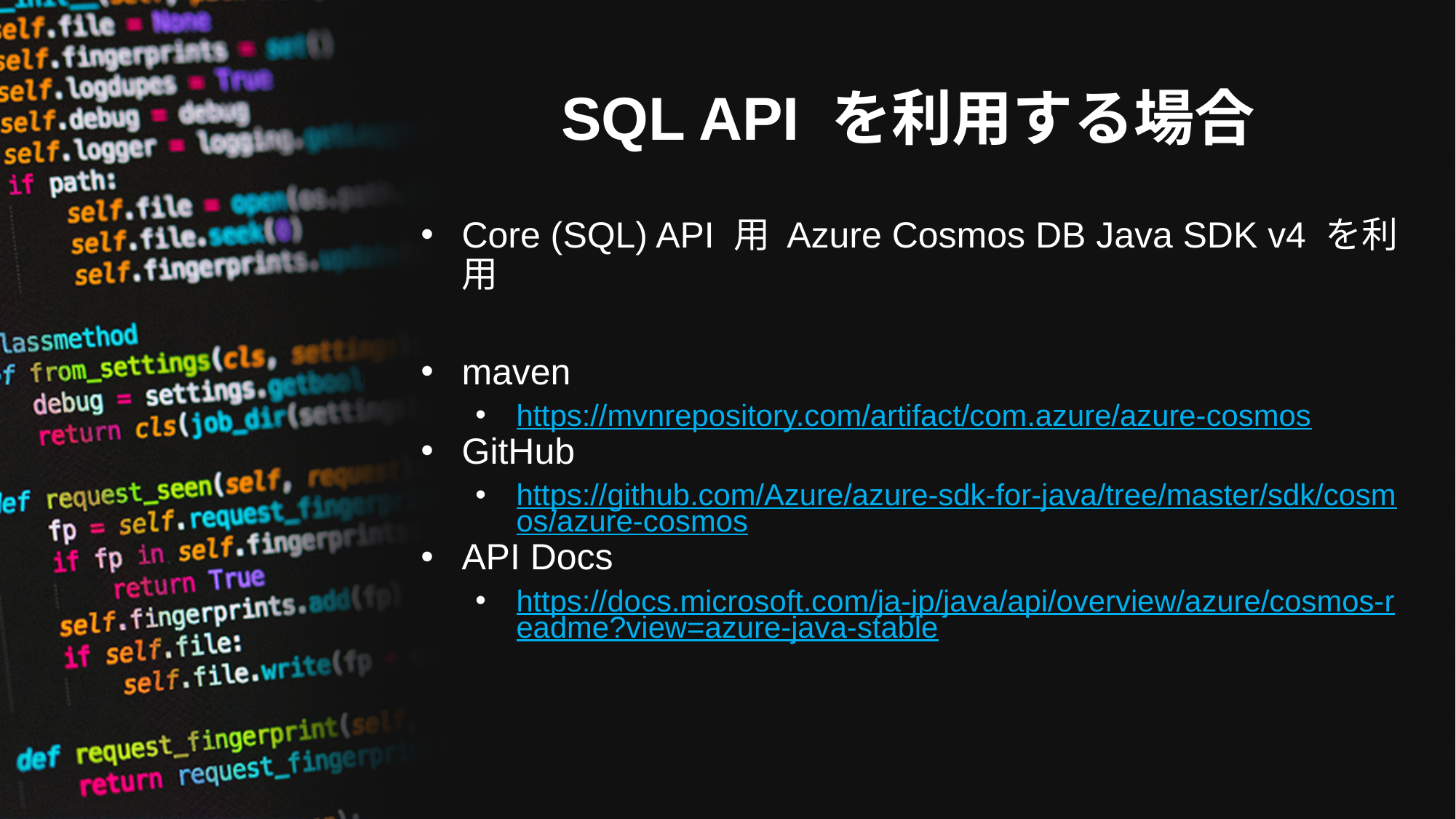

# SQL API を利用する場合
Core (SQL) API 用 Azure Cosmos DB Java SDK v4 を利用

maven
https://mvnrepository.com/artifact/com.azure/azure-cosmos
GitHub
https://github.com/Azure/azure-sdk-for-java/tree/master/sdk/cosmos/azure-cosmos
API Docs
https://docs.microsoft.com/ja-jp/java/api/overview/azure/cosmos-readme?view=azure-java-stable